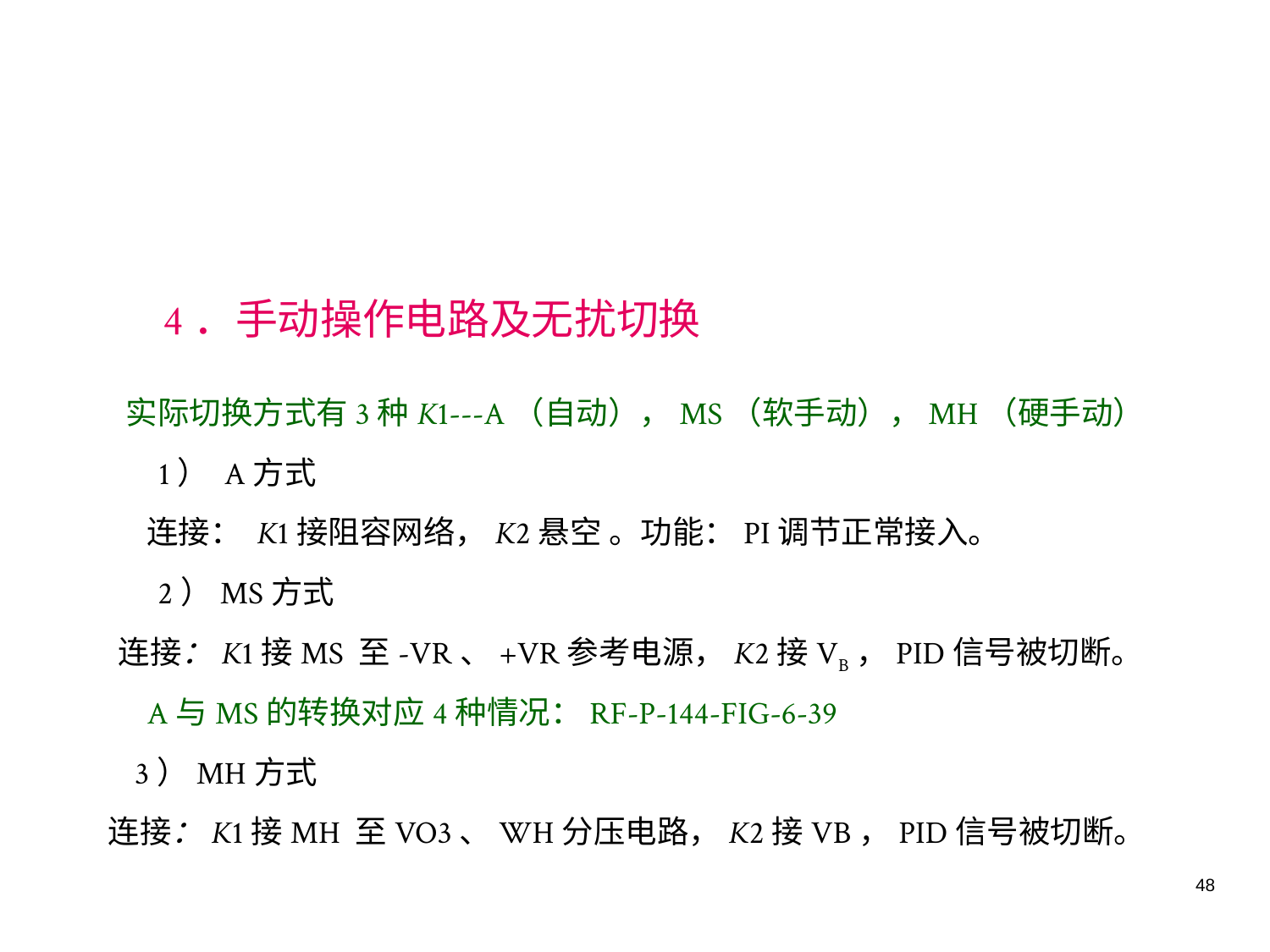

4．手动操作电路及无扰切换
实际切换方式有3种K1---A（自动），MS（软手动），MH（硬手动）
1） A方式
连接： K1接阻容网络，K2悬空 。功能：PI调节正常接入。
2）MS方式
连接：K1接MS 至-VR、+VR参考电源，K2接VB，PID信号被切断。
A与MS的转换对应4种情况：RF-P-144-FIG-6-39
3）MH方式
连接：K1接MH 至VO3、WH分压电路，K2接VB，PID信号被切断。
48